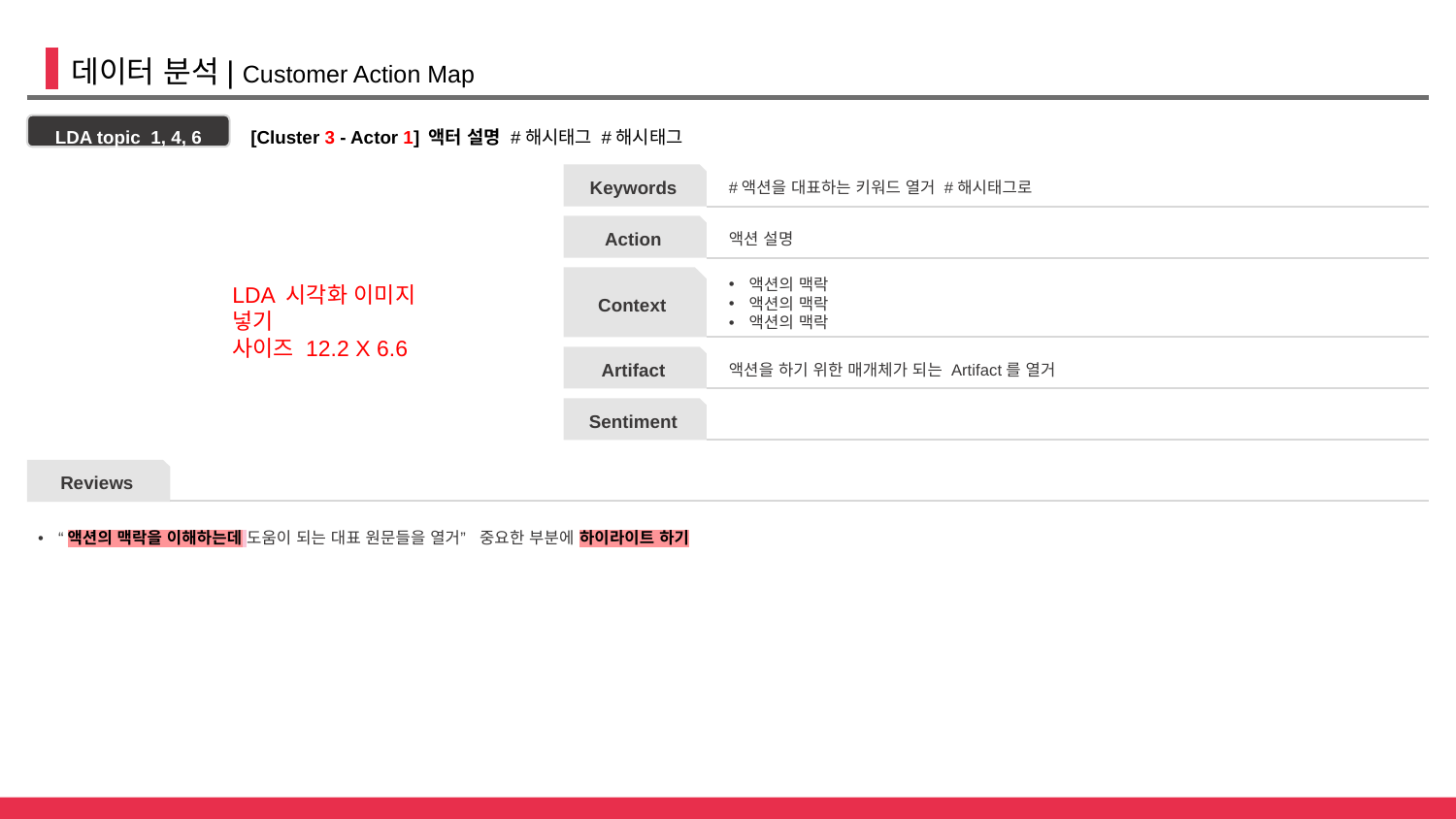

데이터 분석| Customer Action Map
[Cluster 3 - Actor 1] 액터 설명 #해시태그 #해시태그
LDA topic  1, 4, 6
Keywords
#액션을 대표하는 키워드 열거 #해시태그로
Action
액션 설명
액션의 맥락
액션의 맥락
액션의 맥락

Context
LDA 시각화 이미지 넣기
사이즈 12.2 X 6.6
Artifact
액션을 하기 위한 매개체가 되는 Artifact를 열거
Sentiment

Reviews
“액션의 맥락을 이해하는데 도움이 되는 대표 원문들을 열거”   중요한 부분에 하이라이트 하기